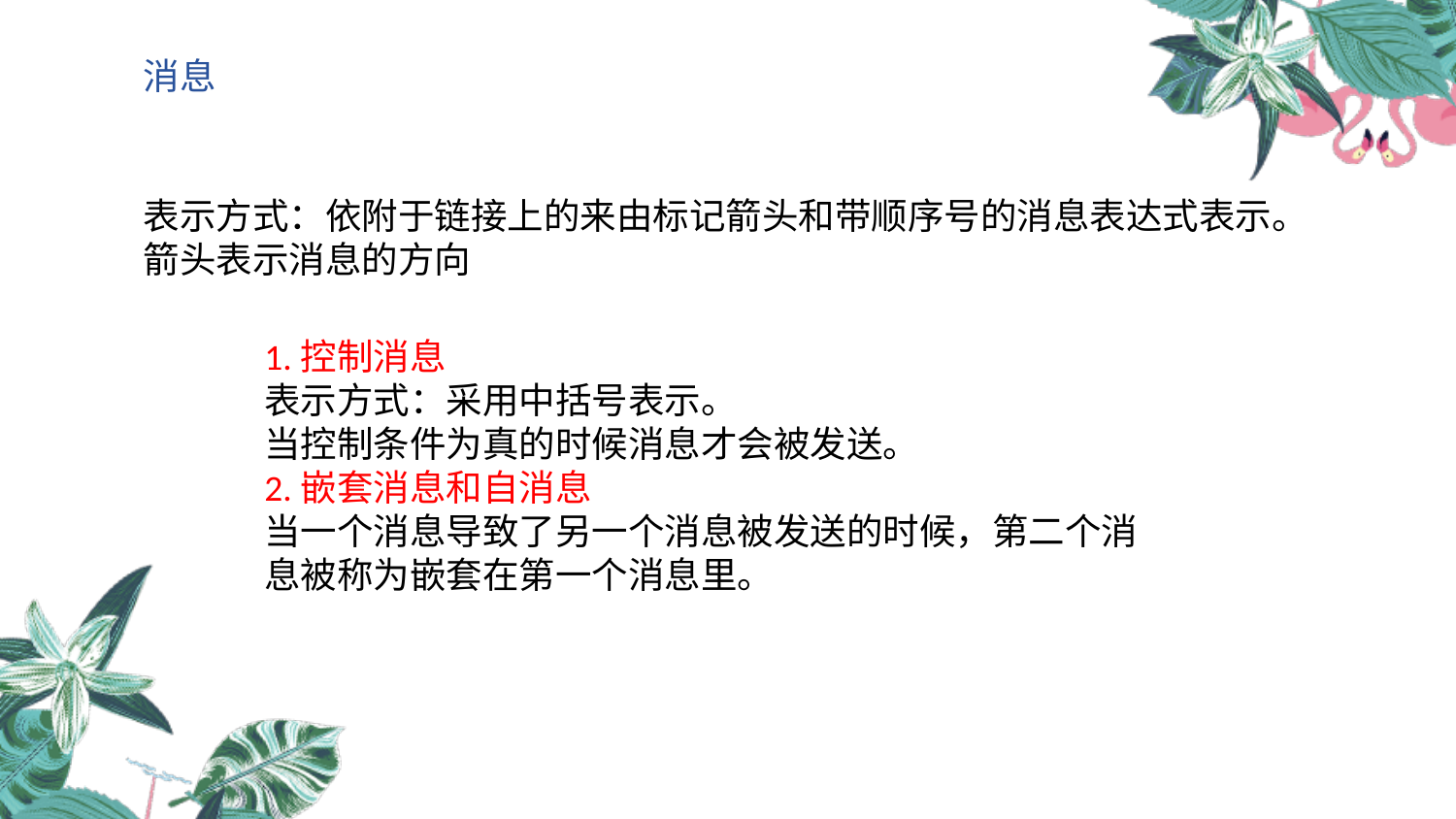

消息
表示方式：依附于链接上的来由标记箭头和带顺序号的消息表达式表示。
箭头表示消息的方向
1.控制消息
表示方式：采用中括号表示。
当控制条件为真的时候消息才会被发送。
2.嵌套消息和自消息
当一个消息导致了另一个消息被发送的时候，第二个消息被称为嵌套在第一个消息里。